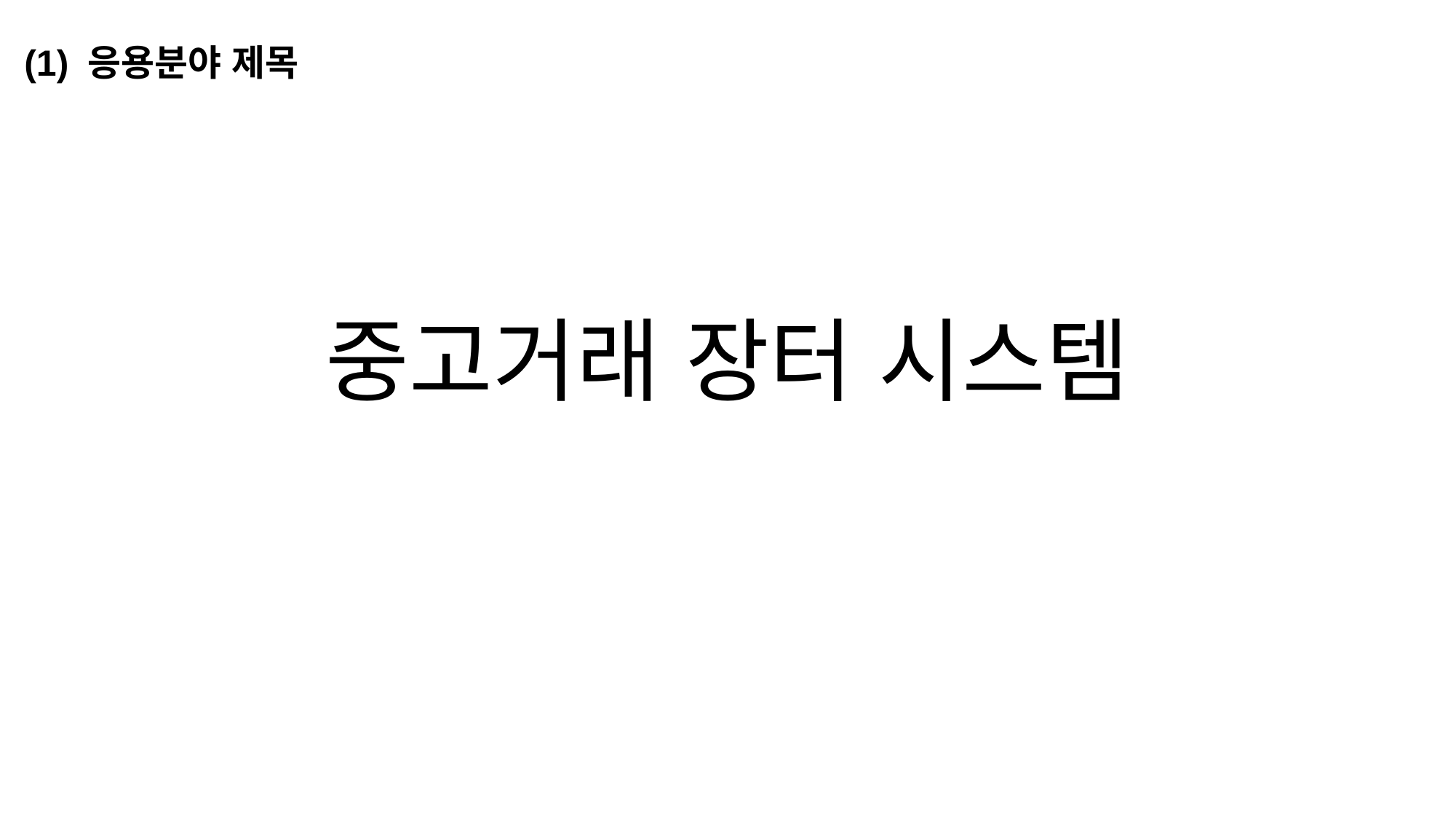

(1) 응용분야 제목
# 중고거래 장터 시스템